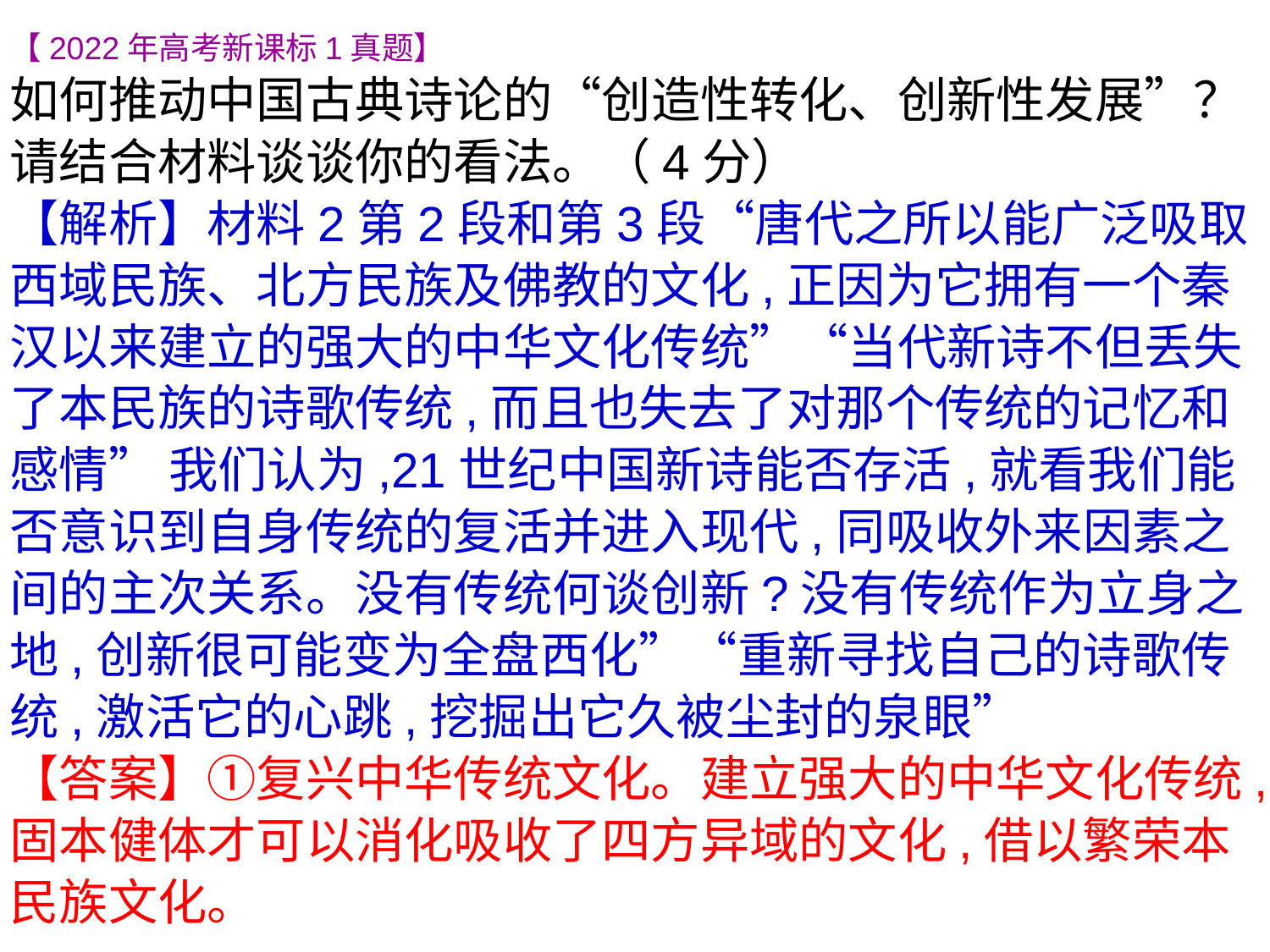

【2022年高考新课标1真题】
如何推动中国古典诗论的“创造性转化、创新性发展”？请结合材料谈谈你的看法。（4分）
【解析】材料2第2段和第3段“唐代之所以能广泛吸取西域民族、北方民族及佛教的文化,正因为它拥有一个秦汉以来建立的强大的中华文化传统”“当代新诗不但丢失了本民族的诗歌传统,而且也失去了对那个传统的记忆和感情” 我们认为,21世纪中国新诗能否存活,就看我们能否意识到自身传统的复活并进入现代,同吸收外来因素之间的主次关系。没有传统何谈创新?没有传统作为立身之地,创新很可能变为全盘西化”“重新寻找自己的诗歌传统,激活它的心跳,挖掘出它久被尘封的泉眼”
【答案】①复兴中华传统文化。建立强大的中华文化传统,固本健体才可以消化吸收了四方异域的文化,借以繁荣本民族文化。